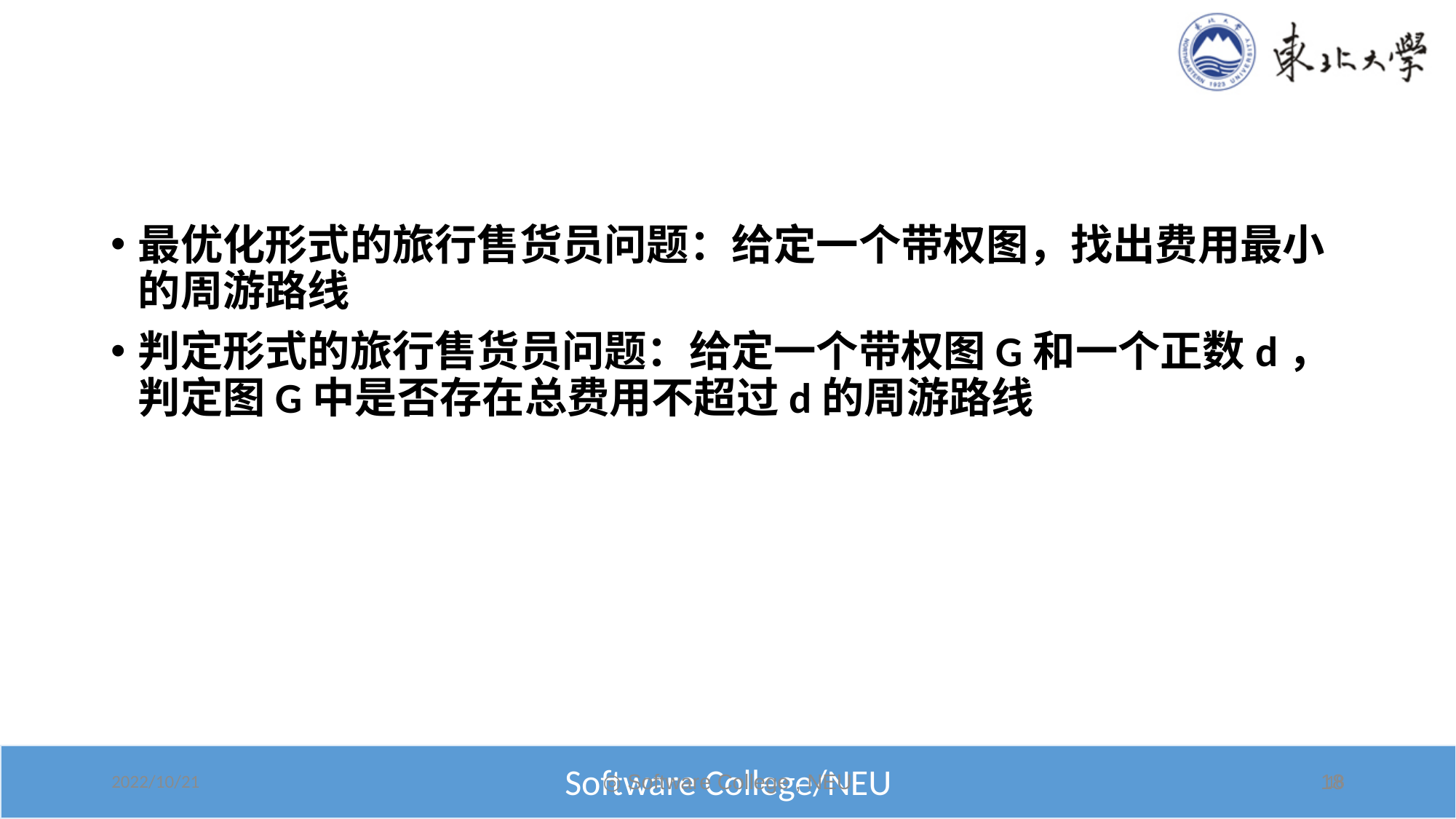

#
最优化形式的旅行售货员问题：给定一个带权图，找出费用最小的周游路线
判定形式的旅行售货员问题：给定一个带权图G和一个正数d，判定图G中是否存在总费用不超过d的周游路线
◎ Software College , NEU
18